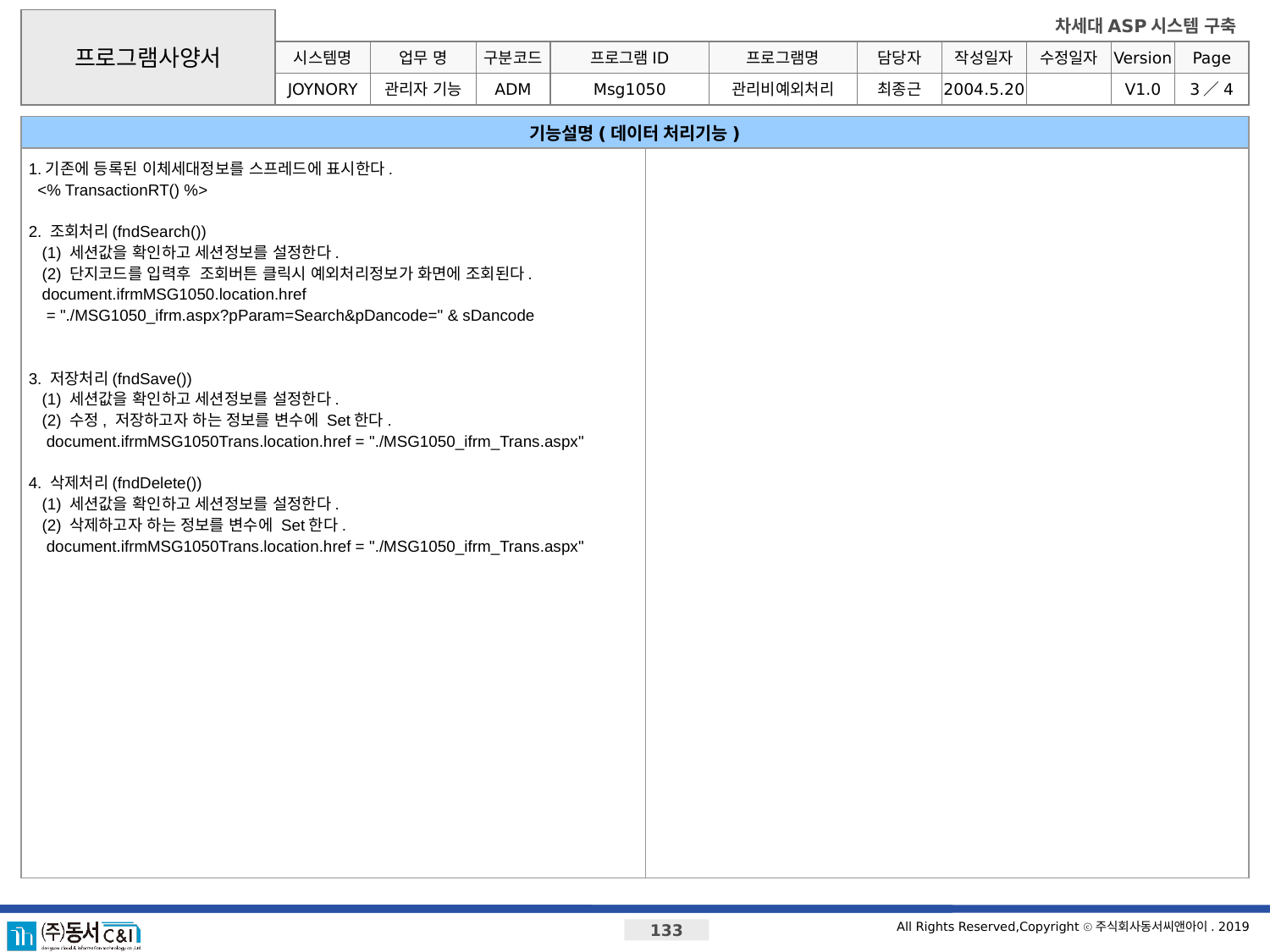

프로그램사양서
시스템명
업무 명
구분코드
프로그램ID
프로그램명
JOYNORY
관리자 기능
ADM
Msg1050
관리비예외처리
최종근
2004.5.20

V1.0
3／4
기능설명(데이터 처리기능)
1.기존에 등록된 이체세대정보를 스프레드에 표시한다.
  <% TransactionRT() %>

2. 조회처리(fndSearch())
   (1) 세션값을 확인하고 세션정보를 설정한다.
   (2) 단지코드를 입력후  조회버튼 클릭시 예외처리정보가 화면에 조회된다.
   document.ifrmMSG1050.location.href
    = "./MSG1050_ifrm.aspx?pParam=Search&pDancode=" & sDancode

3. 저장처리(fndSave())
   (1) 세션값을 확인하고 세션정보를 설정한다.
   (2) 수정, 저장하고자 하는 정보를 변수에 Set한다.
    document.ifrmMSG1050Trans.location.href = "./MSG1050_ifrm_Trans.aspx"

4. 삭제처리(fndDelete())
   (1) 세션값을 확인하고 세션정보를 설정한다.
   (2) 삭제하고자 하는 정보를 변수에 Set한다.
    document.ifrmMSG1050Trans.location.href = "./MSG1050_ifrm_Trans.aspx"